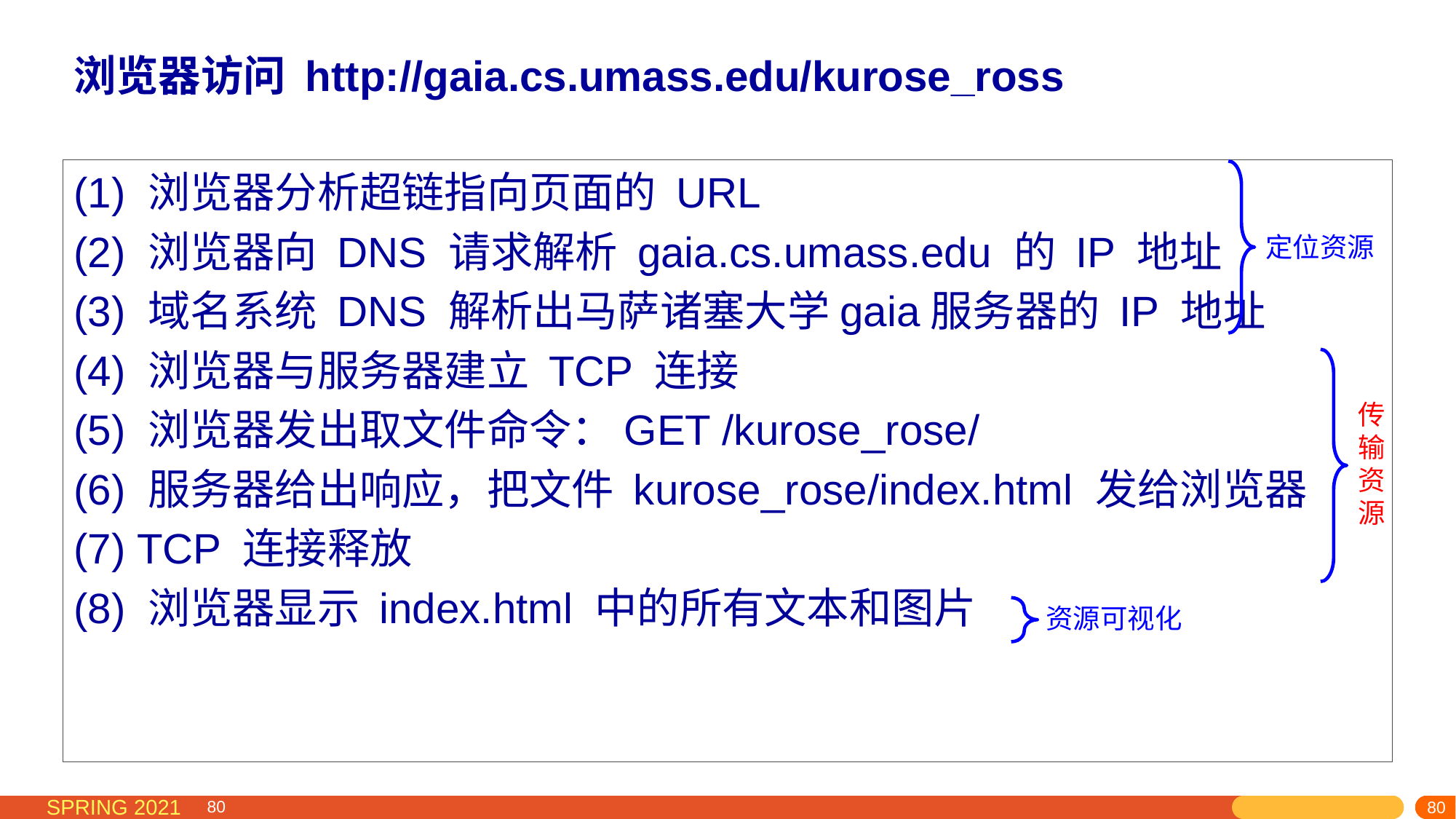

# 浏览器访问 http://gaia.cs.umass.edu/kurose_ross
(1) 浏览器分析超链指向页面的 URL
(2) 浏览器向 DNS 请求解析 gaia.cs.umass.edu 的 IP 地址
(3) 域名系统 DNS 解析出马萨诸塞大学gaia服务器的 IP 地址
(4) 浏览器与服务器建立 TCP 连接
(5) 浏览器发出取文件命令：GET /kurose_rose/
(6) 服务器给出响应，把文件 kurose_rose/index.html 发给浏览器
(7) TCP 连接释放
(8) 浏览器显示 index.html 中的所有文本和图片

定位资源

传输
资源
资源可视化